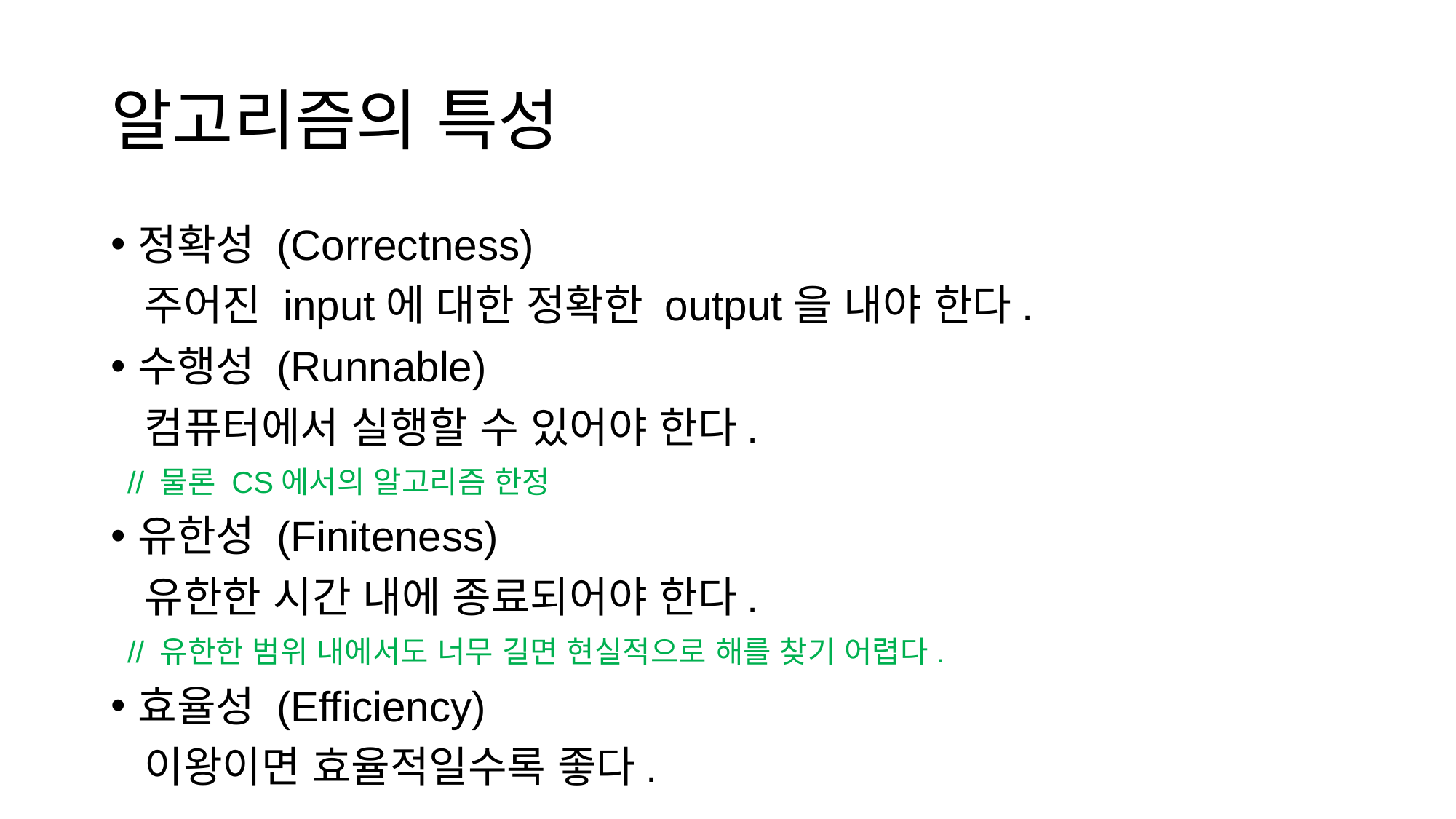

알고리즘의 특성
정확성 (Correctness)
  주어진 input에 대한 정확한 output을 내야 한다.
수행성 (Runnable)
  컴퓨터에서 실행할 수 있어야 한다.
  // 물론 CS에서의 알고리즘 한정
유한성 (Finiteness)
  유한한 시간 내에 종료되어야 한다.
  // 유한한 범위 내에서도 너무 길면 현실적으로 해를 찾기 어렵다.
효율성 (Efficiency)
  이왕이면 효율적일수록 좋다.